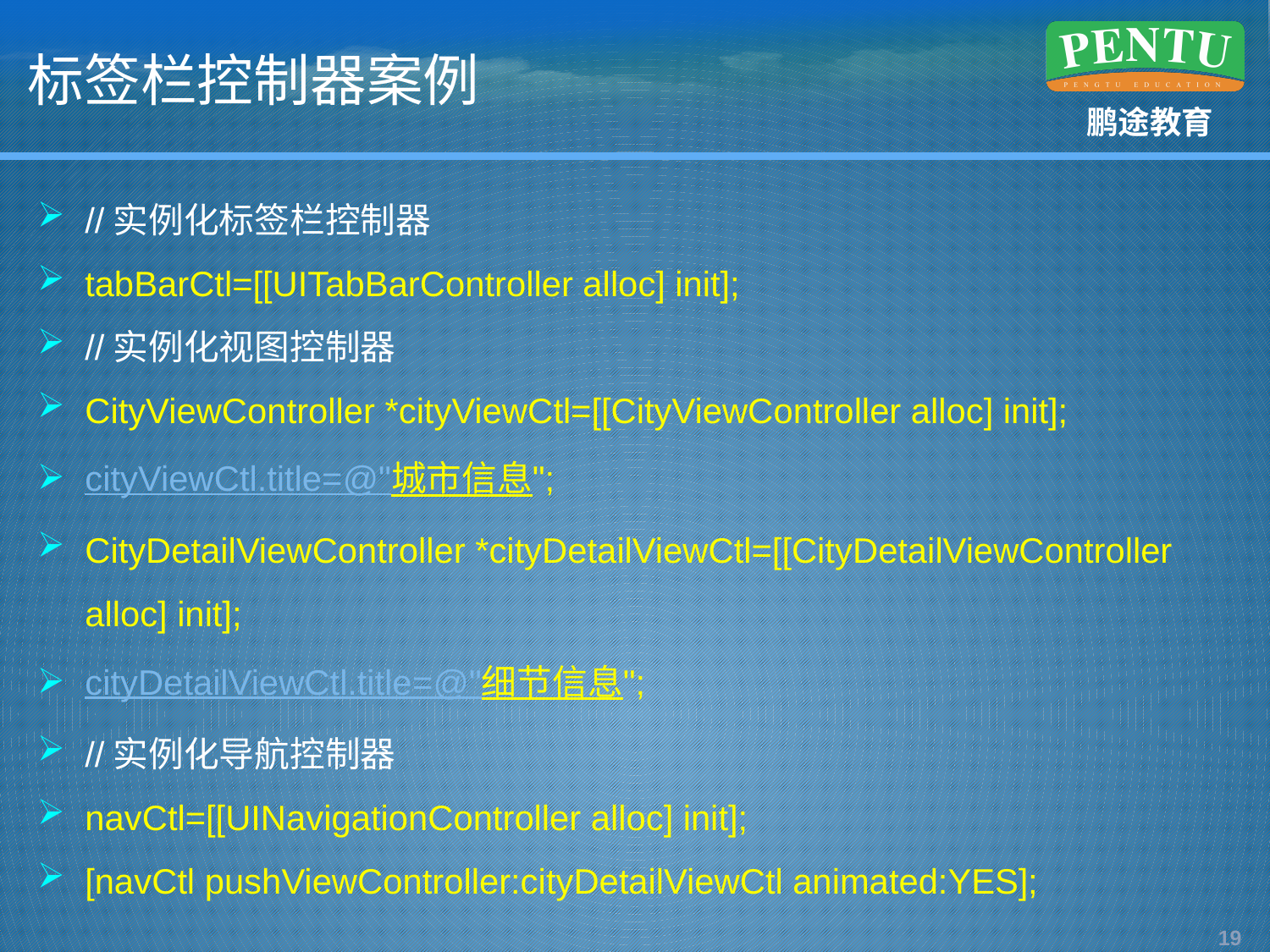

# 标签栏控制器案例
//实例化标签栏控制器
tabBarCtl=[[UITabBarController alloc] init];
//实例化视图控制器
CityViewController *cityViewCtl=[[CityViewController alloc] init];
cityViewCtl.title=@"城市信息";
CityDetailViewController *cityDetailViewCtl=[[CityDetailViewController alloc] init];
cityDetailViewCtl.title=@"细节信息";
//实例化导航控制器
navCtl=[[UINavigationController alloc] init];
[navCtl pushViewController:cityDetailViewCtl animated:YES];
19